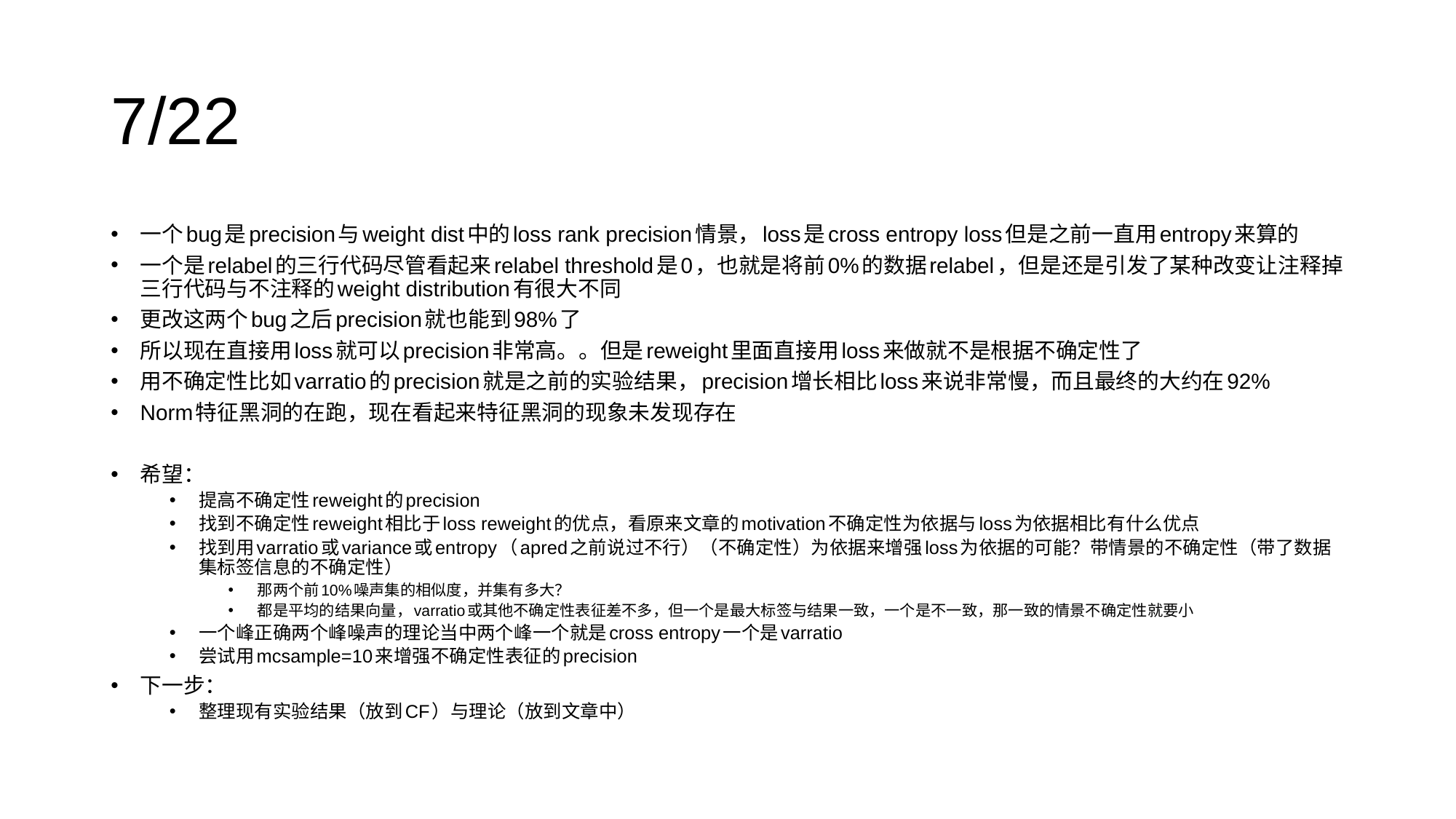

# 7/22
一个bug是precision与weight dist中的loss rank precision情景，loss是cross entropy loss但是之前一直用entropy来算的
一个是relabel的三行代码尽管看起来relabel threshold是0，也就是将前0%的数据relabel，但是还是引发了某种改变让注释掉三行代码与不注释的weight distribution有很大不同
更改这两个bug之后precision就也能到98%了
所以现在直接用loss就可以precision非常高。。但是reweight里面直接用loss来做就不是根据不确定性了
用不确定性比如varratio的precision就是之前的实验结果，precision增长相比loss来说非常慢，而且最终的大约在92%
Norm特征黑洞的在跑，现在看起来特征黑洞的现象未发现存在

希望：
提高不确定性reweight的precision
找到不确定性reweight相比于loss reweight的优点，看原来文章的motivation不确定性为依据与loss为依据相比有什么优点
找到用varratio或variance或entropy（apred之前说过不行）（不确定性）为依据来增强loss为依据的可能？带情景的不确定性（带了数据集标签信息的不确定性）
那两个前10%噪声集的相似度，并集有多大？
都是平均的结果向量，varratio或其他不确定性表征差不多，但一个是最大标签与结果一致，一个是不一致，那一致的情景不确定性就要小
一个峰正确两个峰噪声的理论当中两个峰一个就是cross entropy一个是varratio
尝试用mcsample=10来增强不确定性表征的precision
下一步：
整理现有实验结果（放到CF）与理论（放到文章中）